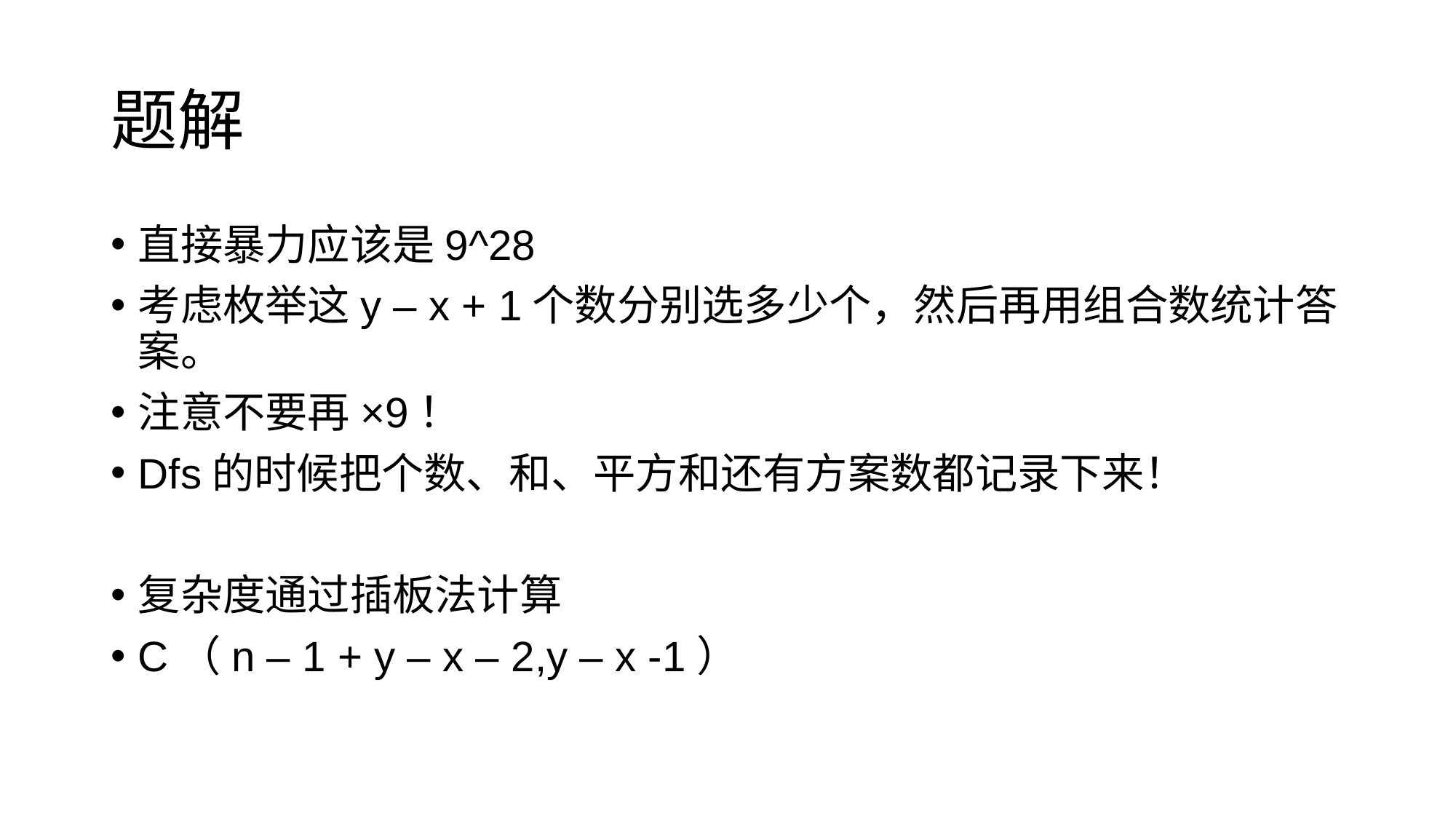

# 题解
直接暴力应该是9^28
考虑枚举这y – x + 1个数分别选多少个，然后再用组合数统计答案。
注意不要再×9！
Dfs的时候把个数、和、平方和还有方案数都记录下来！

复杂度通过插板法计算
C（n – 1 + y – x – 2,y – x -1）